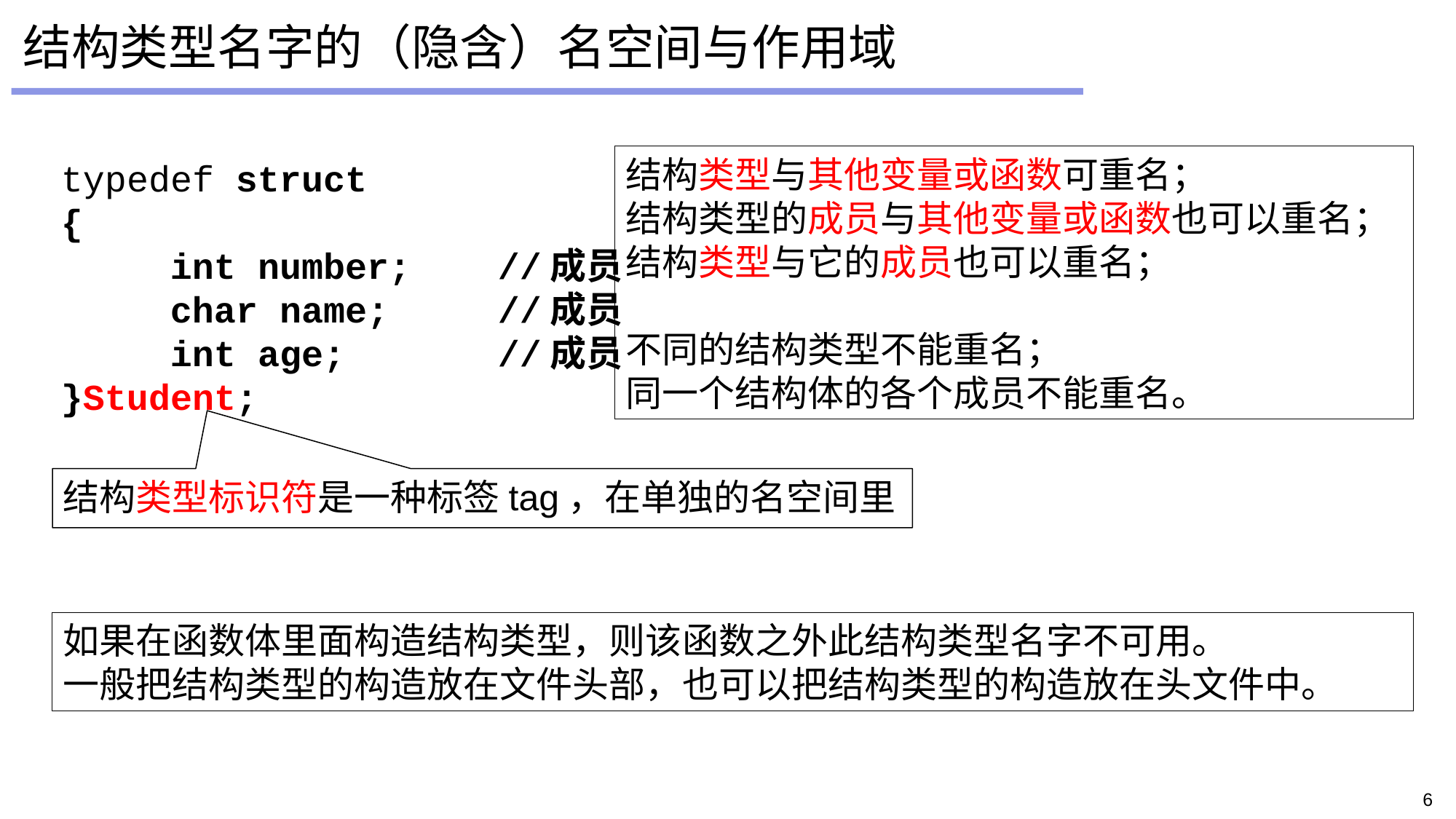

# 结构类型名字的（隐含）名空间与作用域

typedef struct
{
	int number;	//成员
	char name; 	//成员
	int age; 		//成员
}Student;

结构类型与其他变量或函数可重名；
结构类型的成员与其他变量或函数也可以重名；
结构类型与它的成员也可以重名；

不同的结构类型不能重名；
同一个结构体的各个成员不能重名。
结构类型标识符是一种标签tag，在单独的名空间里
如果在函数体里面构造结构类型，则该函数之外此结构类型名字不可用。
一般把结构类型的构造放在文件头部，也可以把结构类型的构造放在头文件中。
6